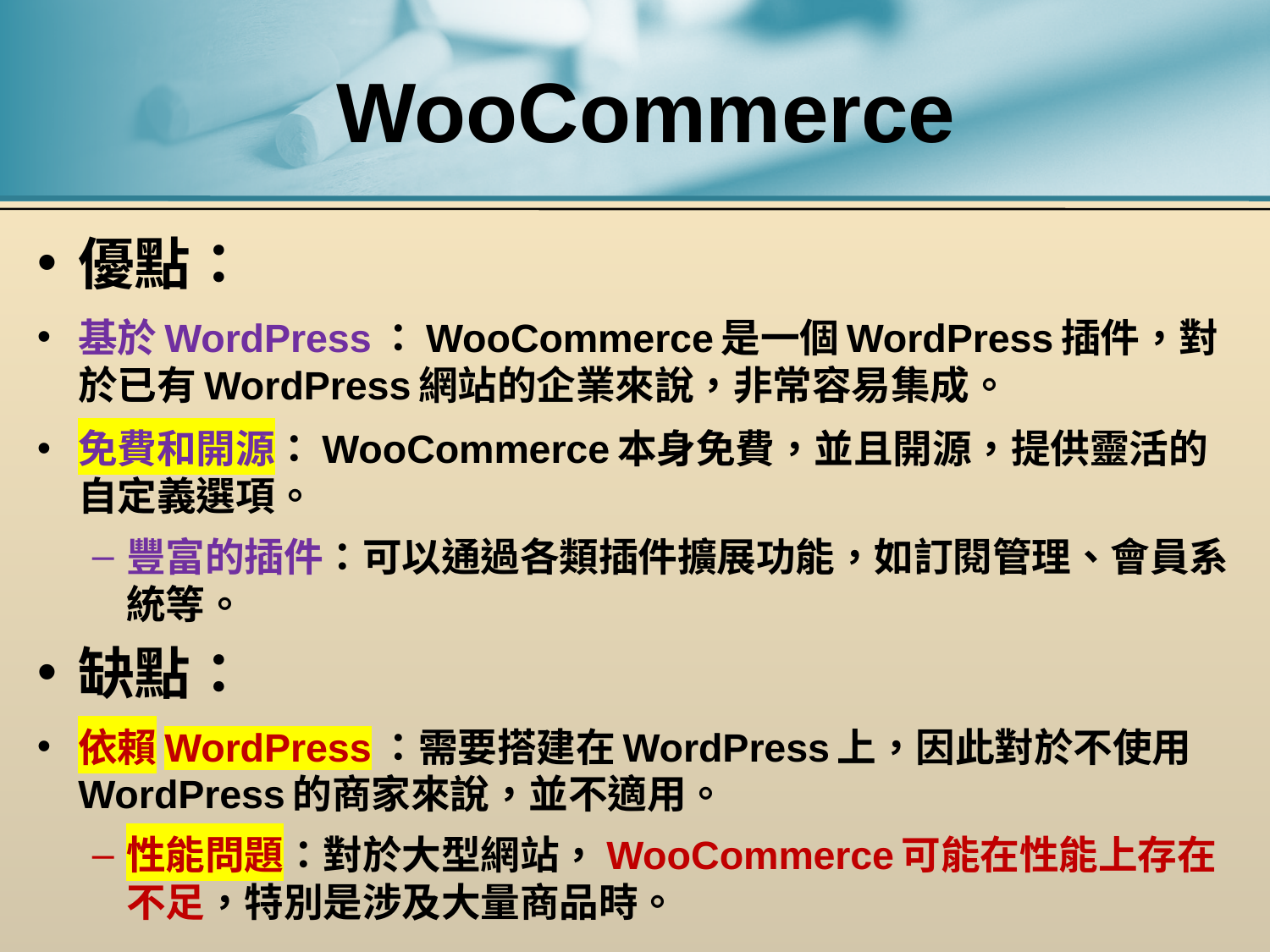

# WooCommerce
優點：
基於WordPress：WooCommerce是一個WordPress插件，對於已有WordPress網站的企業來說，非常容易集成。
免費和開源：WooCommerce本身免費，並且開源，提供靈活的自定義選項。
豐富的插件：可以通過各類插件擴展功能，如訂閱管理、會員系統等。
缺點：
依賴WordPress：需要搭建在WordPress上，因此對於不使用WordPress的商家來說，並不適用。
性能問題：對於大型網站，WooCommerce可能在性能上存在不足，特別是涉及大量商品時。